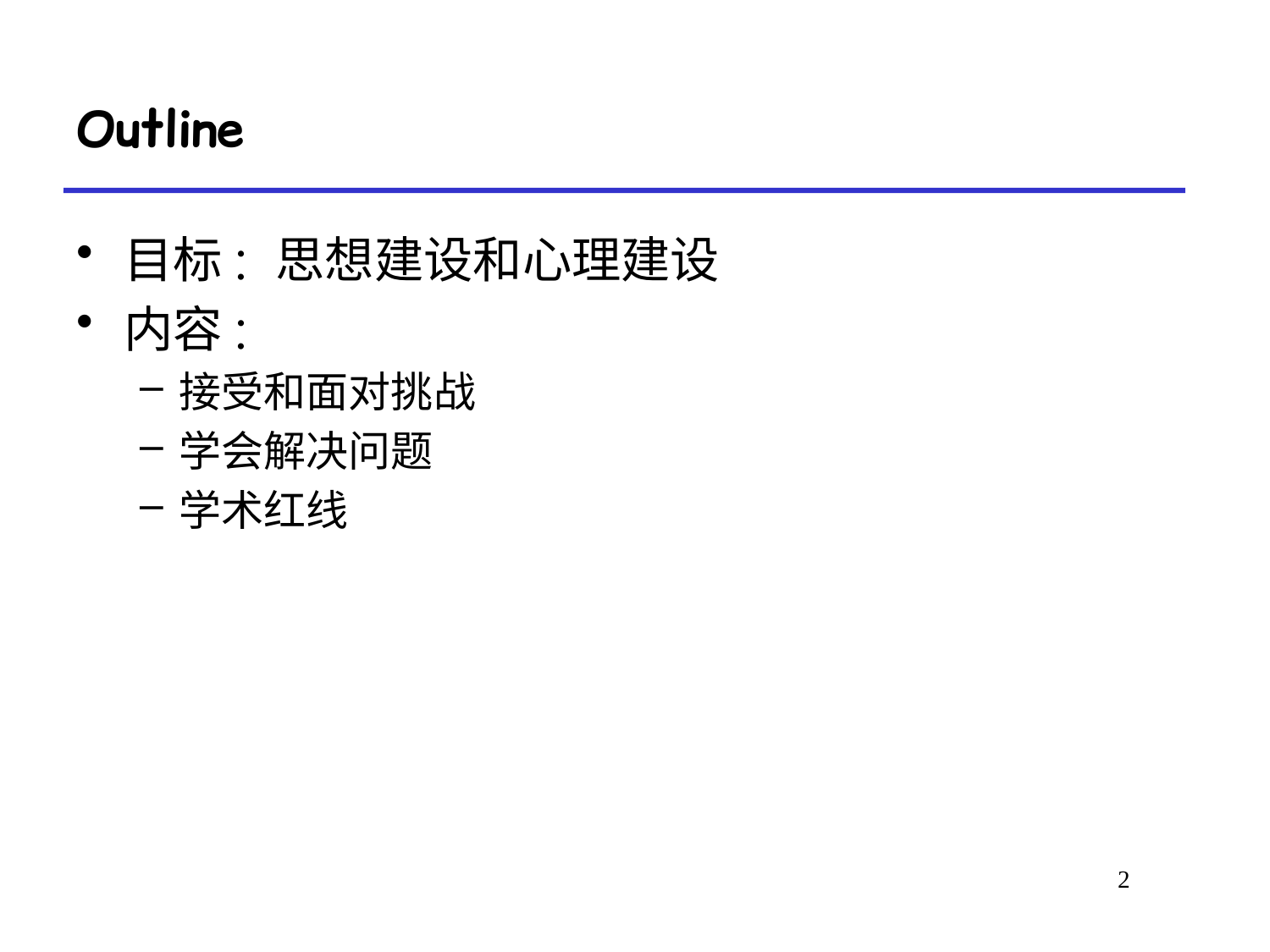

# Outline
目标: 思想建设和心理建设
内容:
接受和面对挑战
学会解决问题
学术红线
2